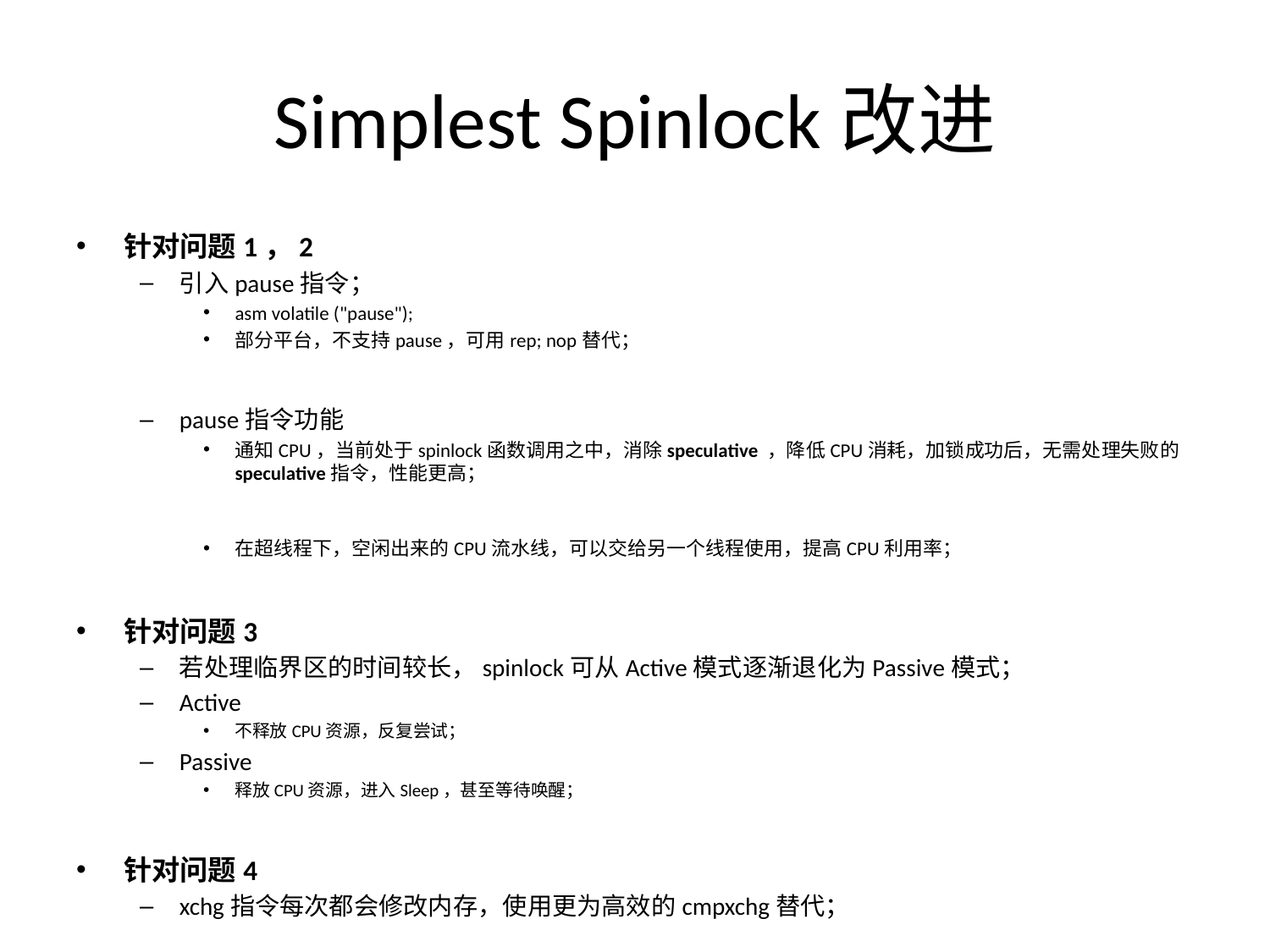

# Simplest Spinlock改进
针对问题1，2
引入pause指令；
asm volatile ("pause");
部分平台，不支持pause，可用rep; nop替代；

pause指令功能
通知CPU，当前处于spinlock函数调用之中，消除speculative ，降低CPU消耗，加锁成功后，无需处理失败的speculative指令，性能更高；

在超线程下，空闲出来的CPU流水线，可以交给另一个线程使用，提高CPU利用率；

针对问题3
若处理临界区的时间较长，spinlock可从Active模式逐渐退化为Passive模式；
Active
不释放CPU资源，反复尝试；
Passive
释放CPU资源，进入Sleep，甚至等待唤醒；

针对问题4
xchg指令每次都会修改内存，使用更为高效的cmpxchg替代；